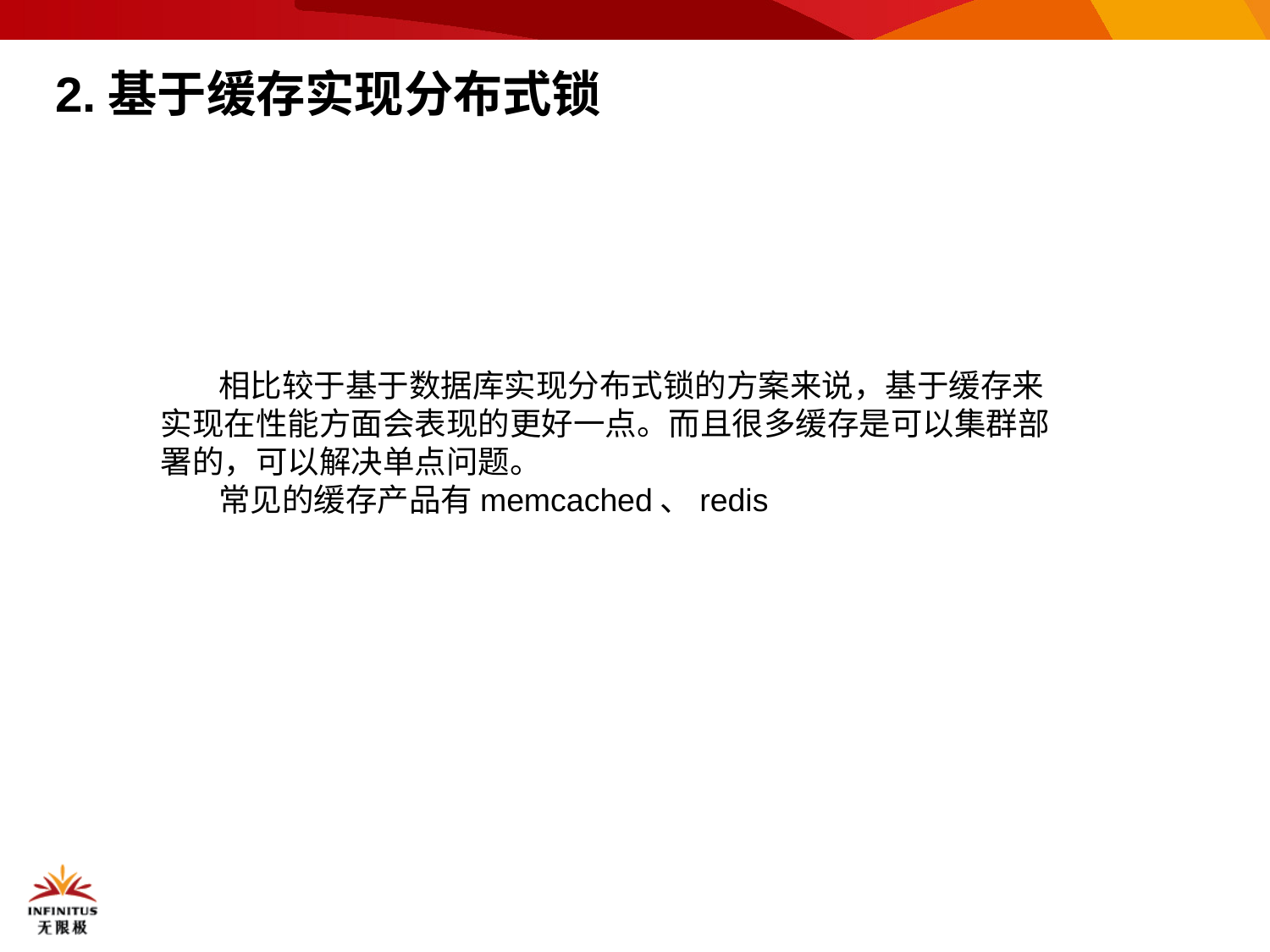

# 2.基于缓存实现分布式锁
       相比较于基于数据库实现分布式锁的方案来说，基于缓存来实现在性能方面会表现的更好一点。而且很多缓存是可以集群部署的，可以解决单点问题。
       常见的缓存产品有memcached、redis